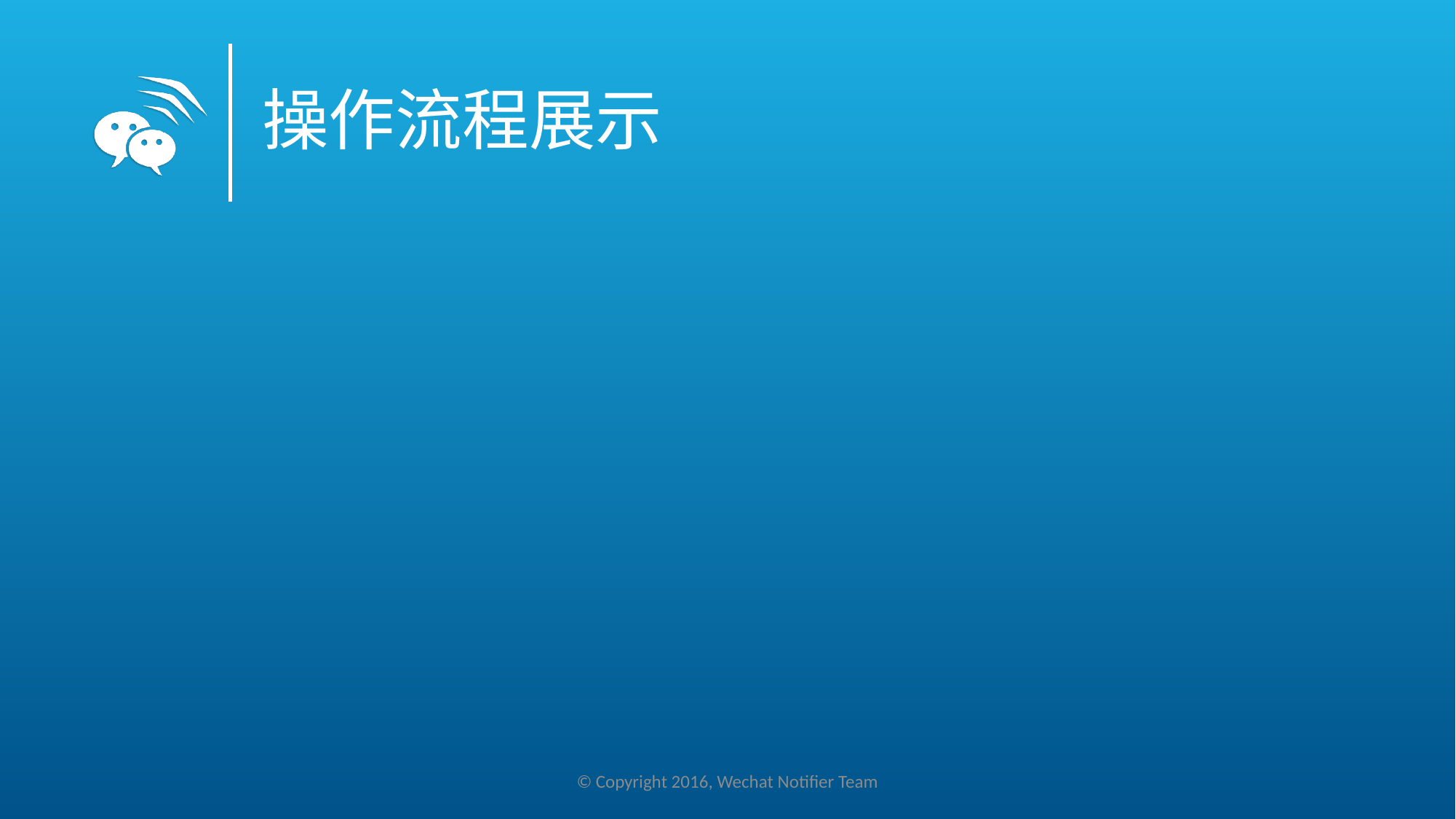

# 操作流程展示

© Copyright 2016, Wechat Notifier Team